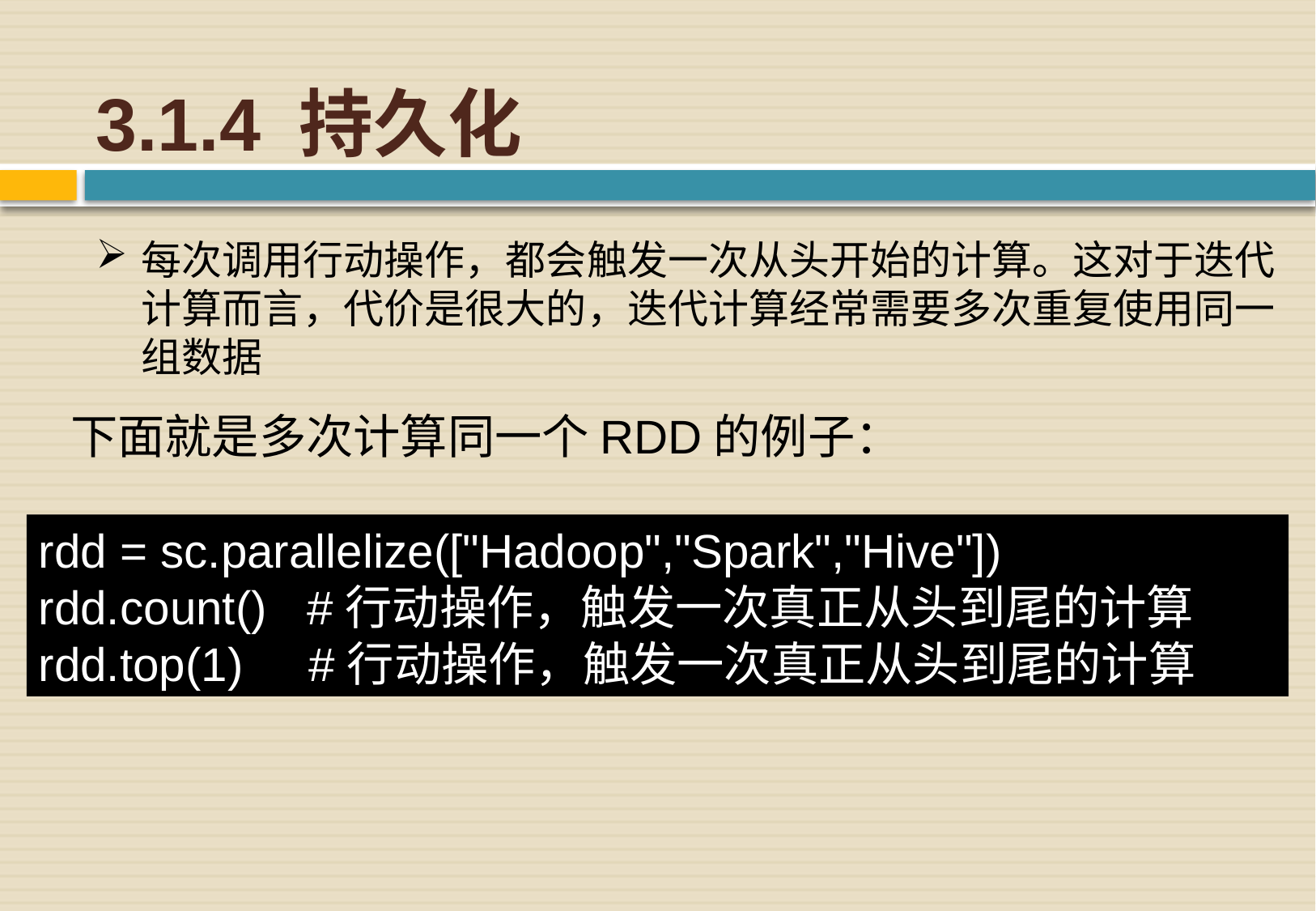

# 3.1.4 持久化
每次调用行动操作，都会触发一次从头开始的计算。这对于迭代计算而言，代价是很大的，迭代计算经常需要多次重复使用同一组数据
下面就是多次计算同一个RDD的例子：
rdd = sc.parallelize(["Hadoop","Spark","Hive"])
rdd.count() 	  #行动操作，触发一次真正从头到尾的计算
rdd.top(1)     #行动操作，触发一次真正从头到尾的计算